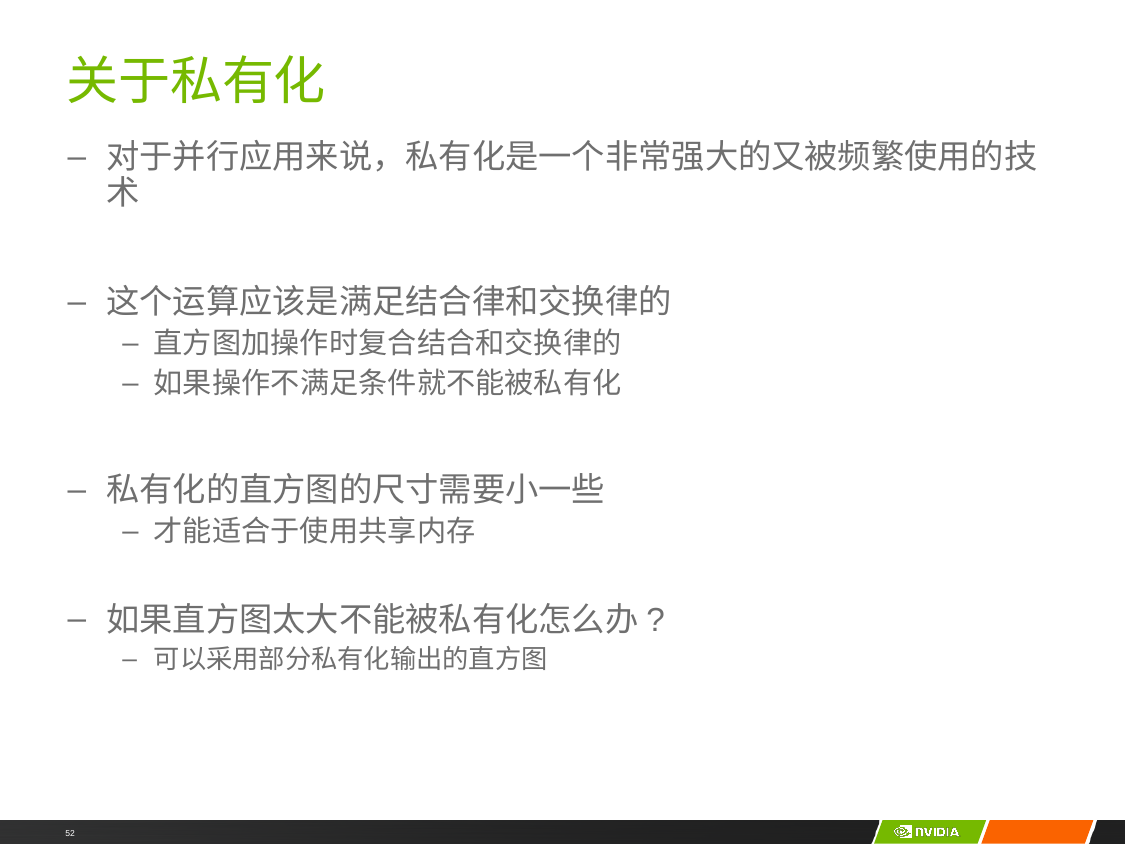

# 关于私有化
对于并行应用来说，私有化是一个非常强大的又被频繁使用的技术

这个运算应该是满足结合律和交换律的
直方图加操作时复合结合和交换律的
如果操作不满足条件就不能被私有化

私有化的直方图的尺寸需要小一些
才能适合于使用共享内存

如果直方图太大不能被私有化怎么办?
可以采用部分私有化输出的直方图
52